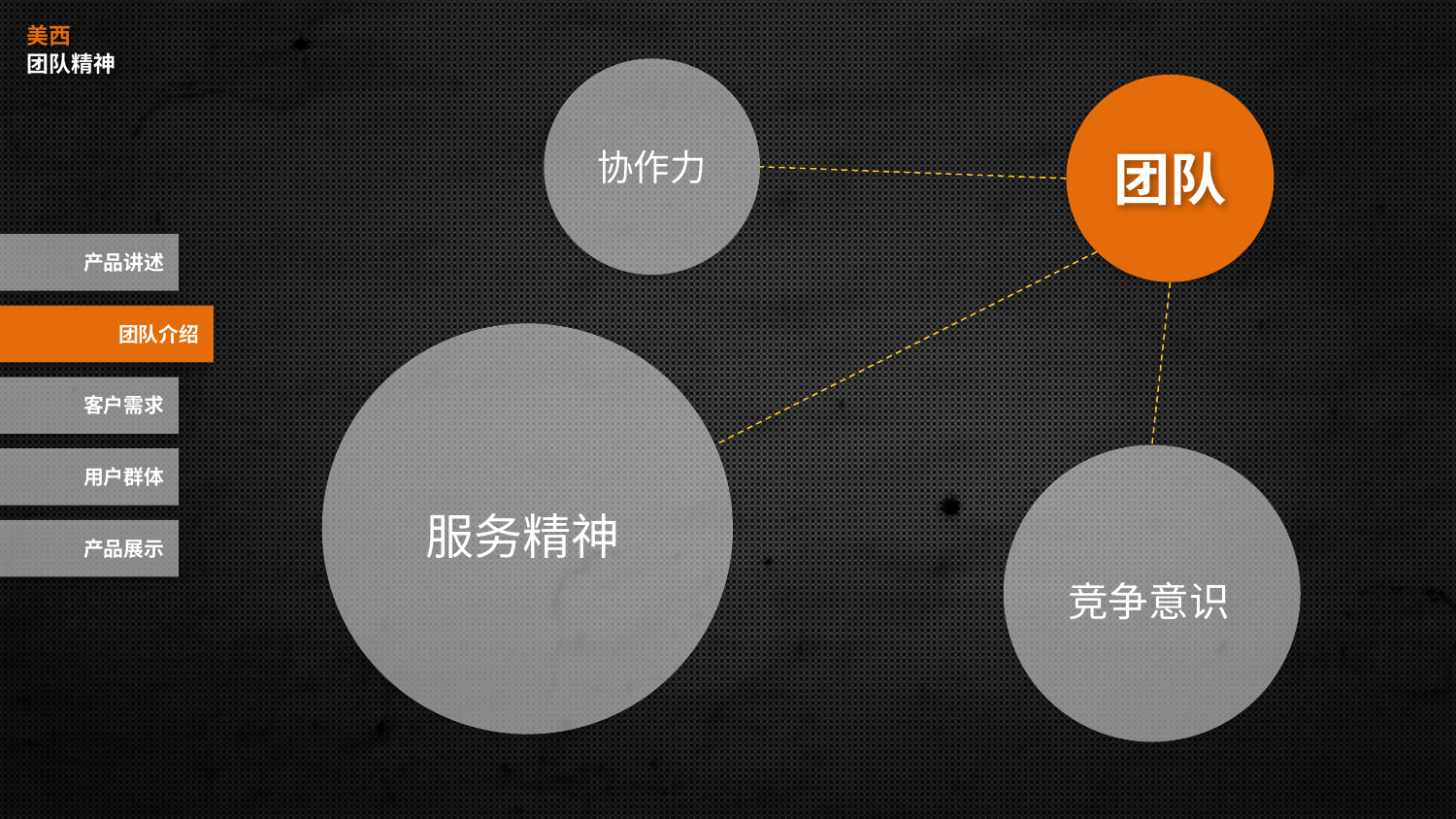

美西
团队精神
协作力

团队

产品讲述

团队介绍

客户需求

用户群体
服务精神

产品展示
竞争意识